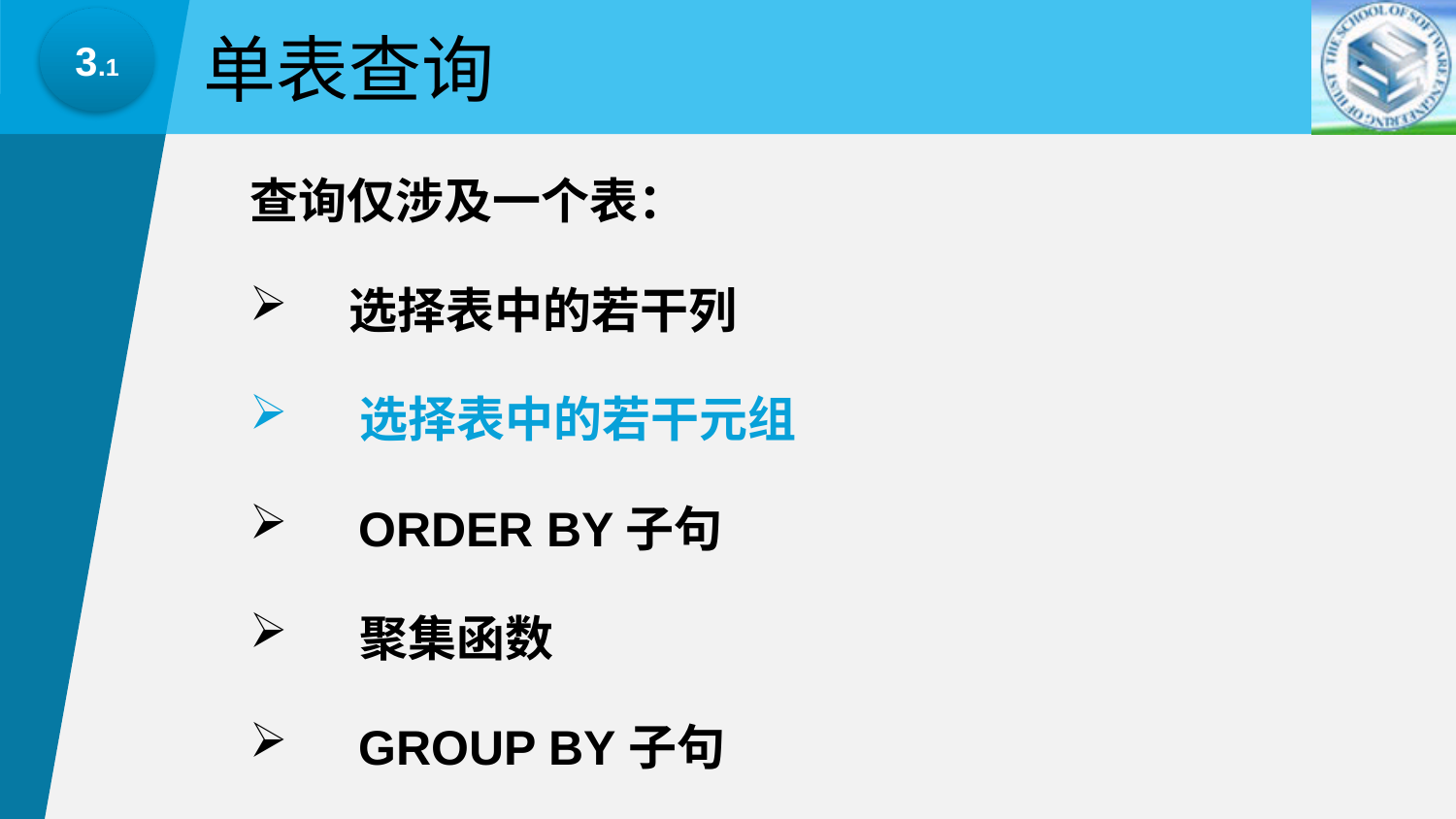

单表查询
3.1
查询仅涉及一个表：
   选择表中的若干列
    选择表中的若干元组
    ORDER BY子句
    聚集函数
    GROUP BY子句